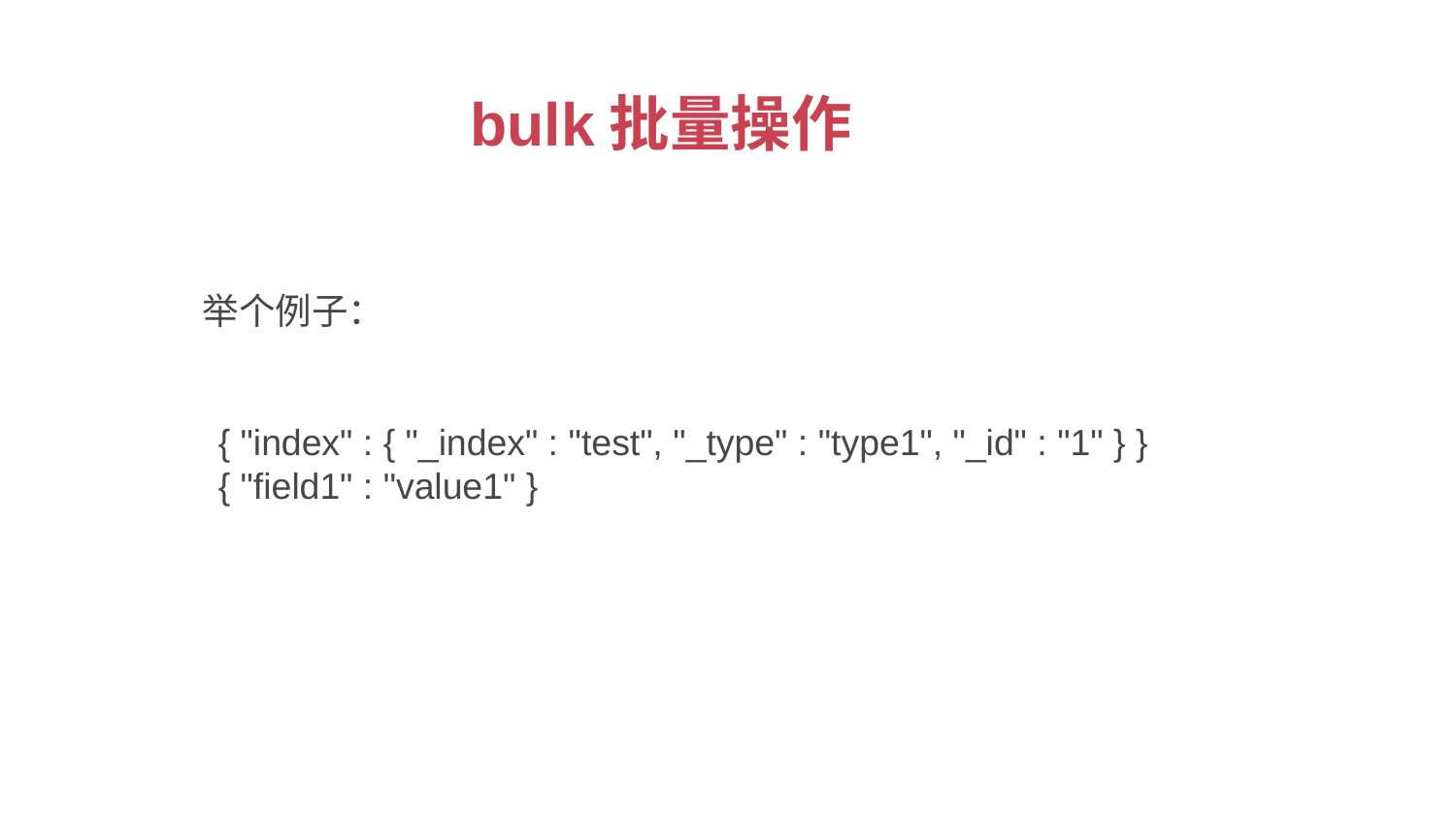

bulk批量操作
    举个例子：
{ "index" : { "_index" : "test", "_type" : "type1", "_id" : "1" } }
{ "field1" : "value1" }